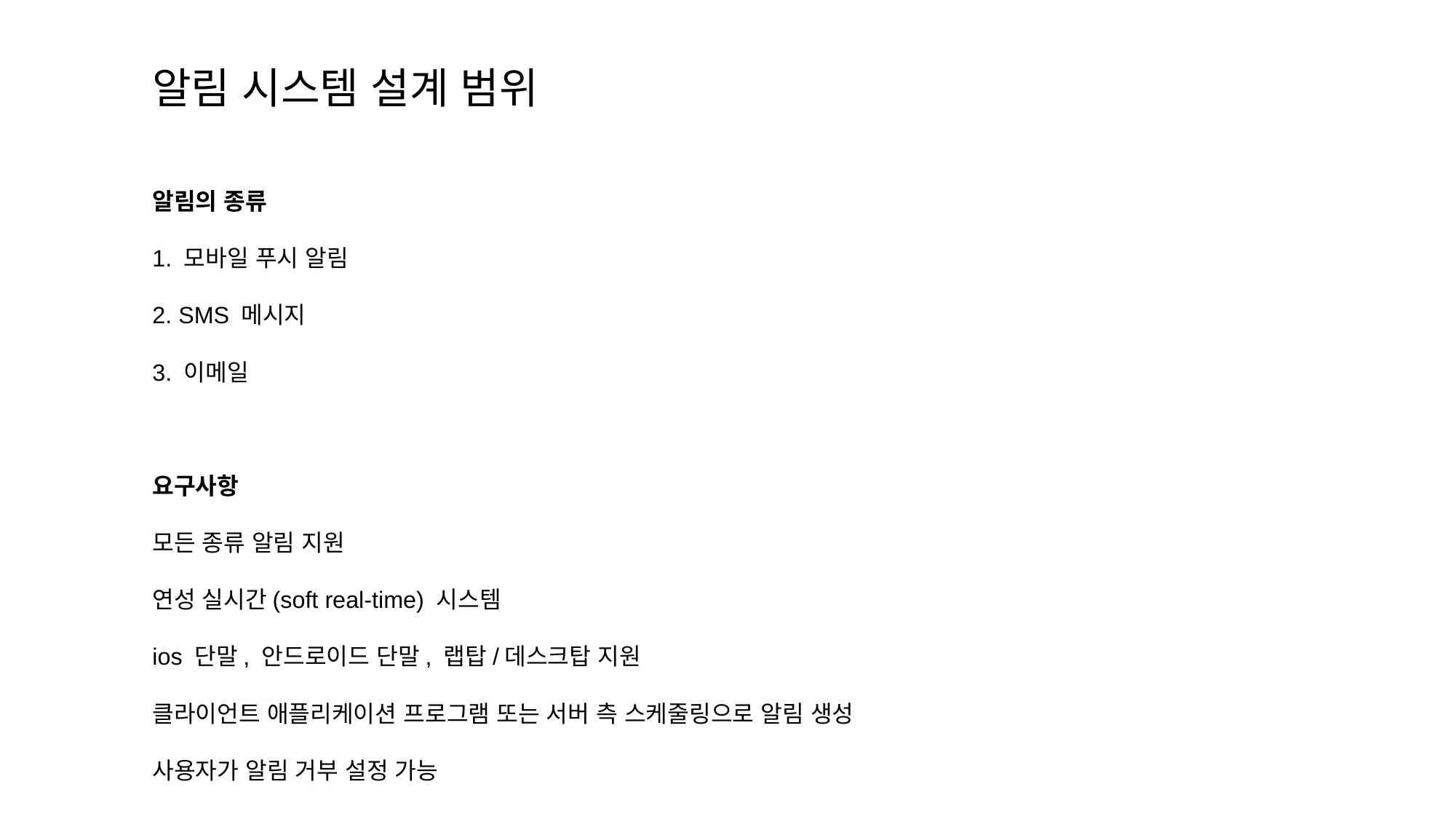

# 알림 시스템 설계 범위
알림의 종류
1. 모바일 푸시 알림
2. SMS 메시지
3. 이메일

요구사항
모든 종류 알림 지원
연성 실시간(soft real-time) 시스템
ios 단말, 안드로이드 단말, 랩탑/데스크탑 지원
클라이언트 애플리케이션 프로그램 또는 서버 측 스케줄링으로 알림 생성
사용자가 알림 거부 설정 가능